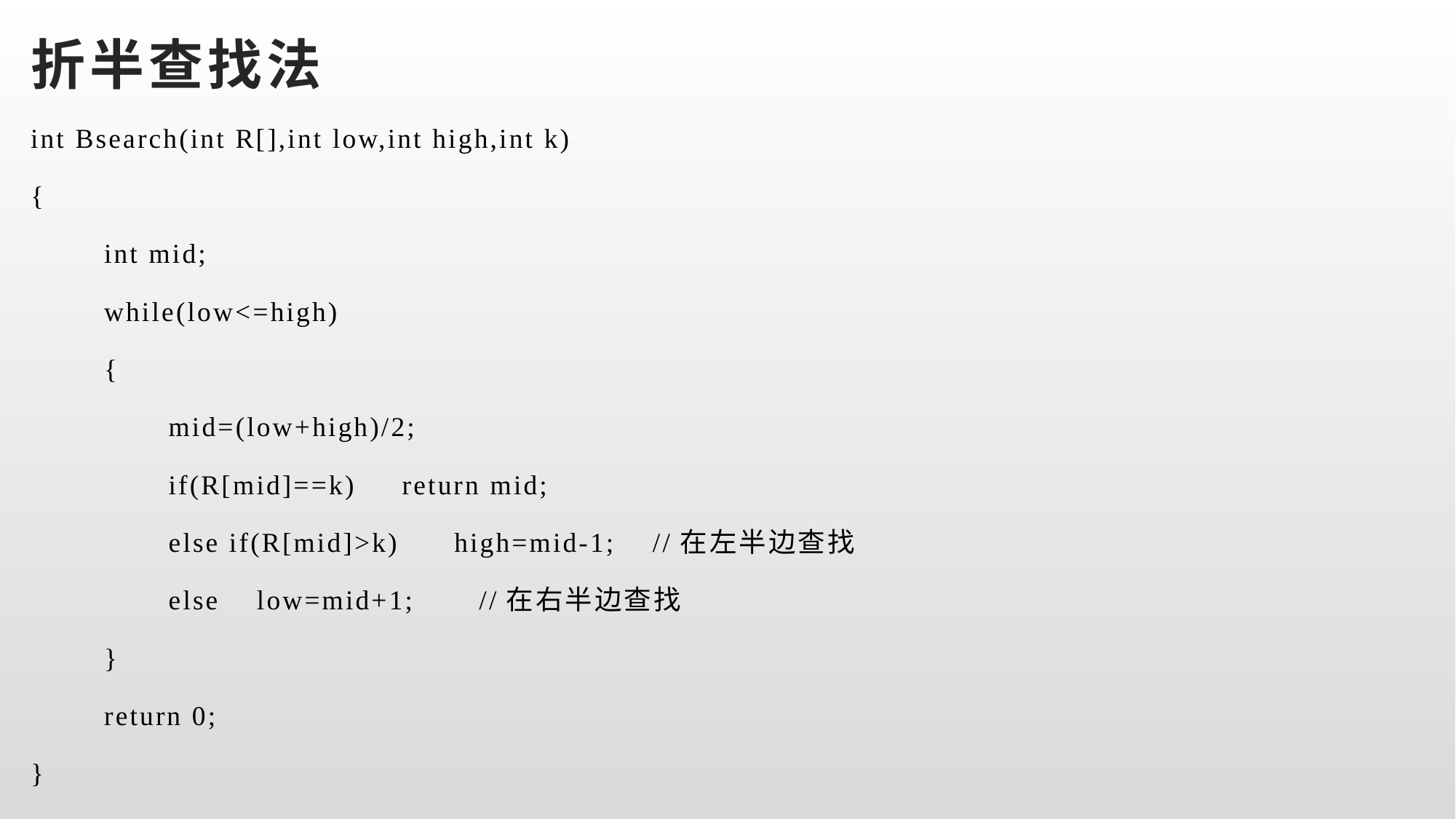

# 折半查找法
int Bsearch(int R[],int low,int high,int k)
{
        int mid;
        while(low<=high)
        {
               mid=(low+high)/2;
               if(R[mid]==k)     return mid;
               else if(R[mid]>k)      high=mid-1;    //在左半边查找
               else    low=mid+1;       //在右半边查找
        }
        return 0;
}